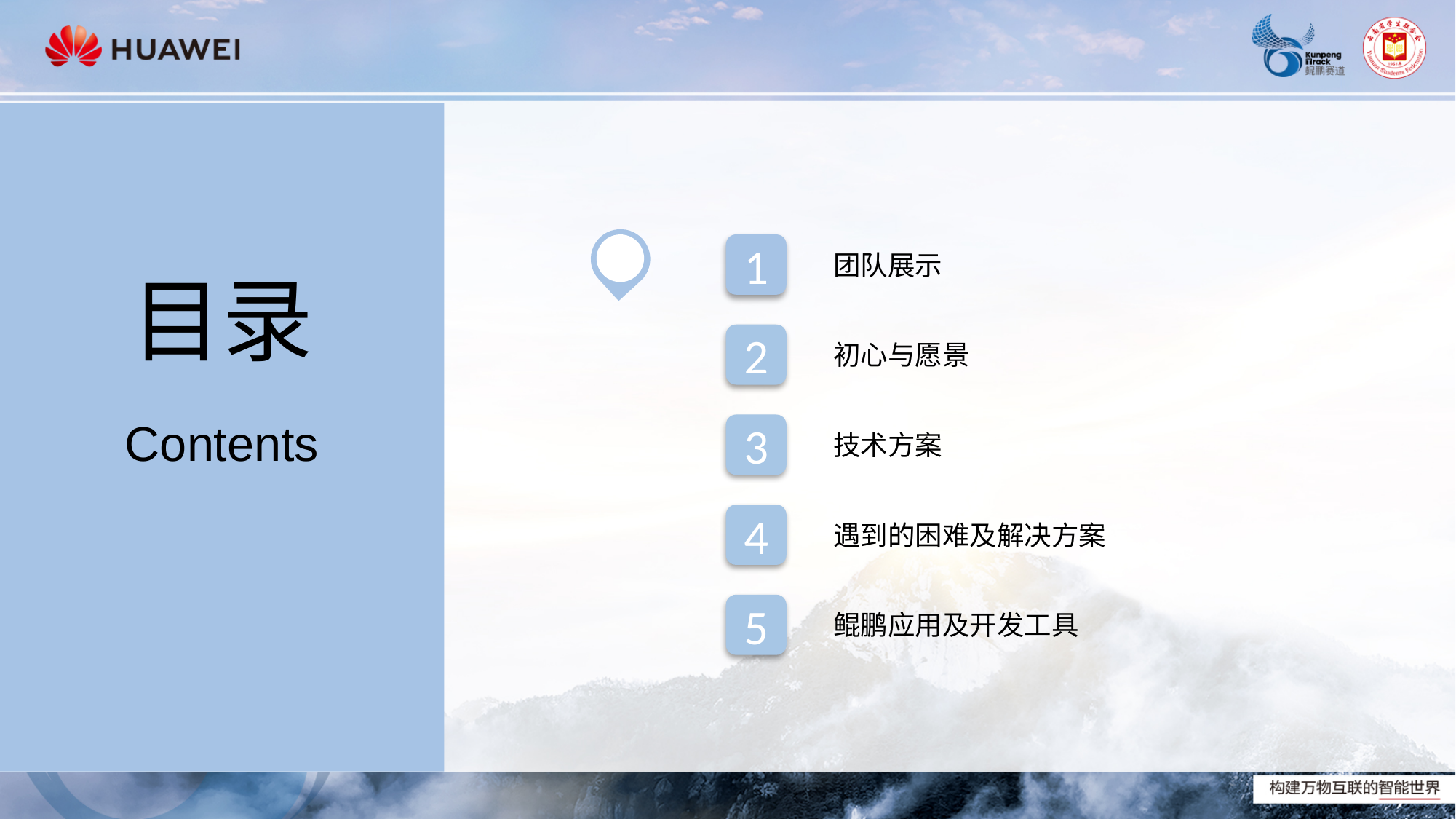

1
团队展示
目录
2
初心与愿景
Contents
3
技术方案
4
遇到的困难及解决方案
5
鲲鹏应用及开发工具